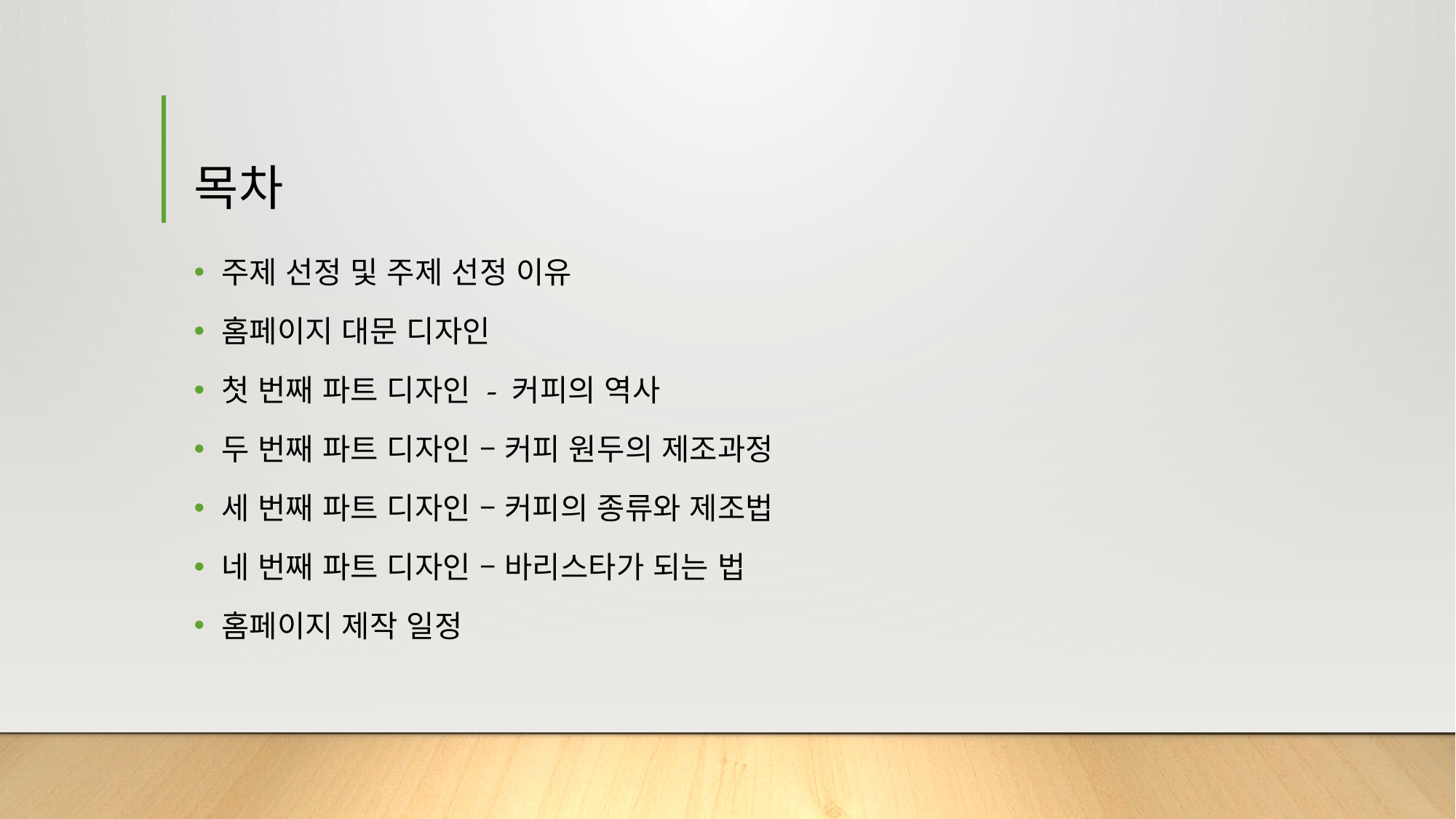

# 목차
주제 선정 및 주제 선정 이유
홈페이지 대문 디자인
첫 번째 파트 디자인 - 커피의 역사
두 번째 파트 디자인 – 커피 원두의 제조과정
세 번째 파트 디자인 – 커피의 종류와 제조법
네 번째 파트 디자인 – 바리스타가 되는 법
홈페이지 제작 일정